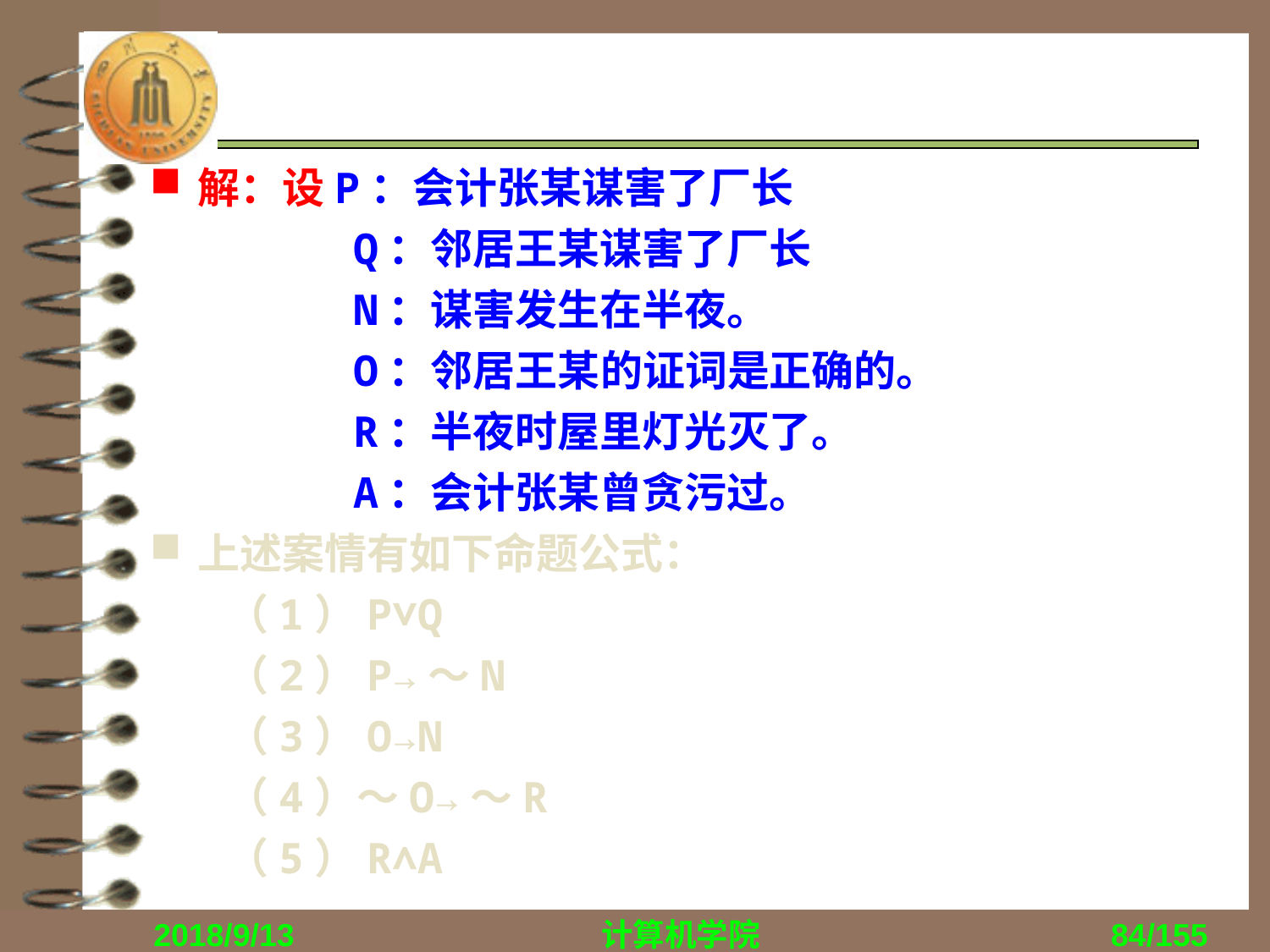

#
解：设P：会计张某谋害了厂长
        Q：邻居王某谋害了厂长
        N：谋害发生在半夜。
        O：邻居王某的证词是正确的。
        R：半夜时屋里灯光灭了。
        A：会计张某曾贪污过。
上述案情有如下命题公式：
       （1）P∨Q
       （2）P→～N
       （3）O→N
       （4）～O→～R
       （5）R∧A
2018/9/13
计算机学院
84/155